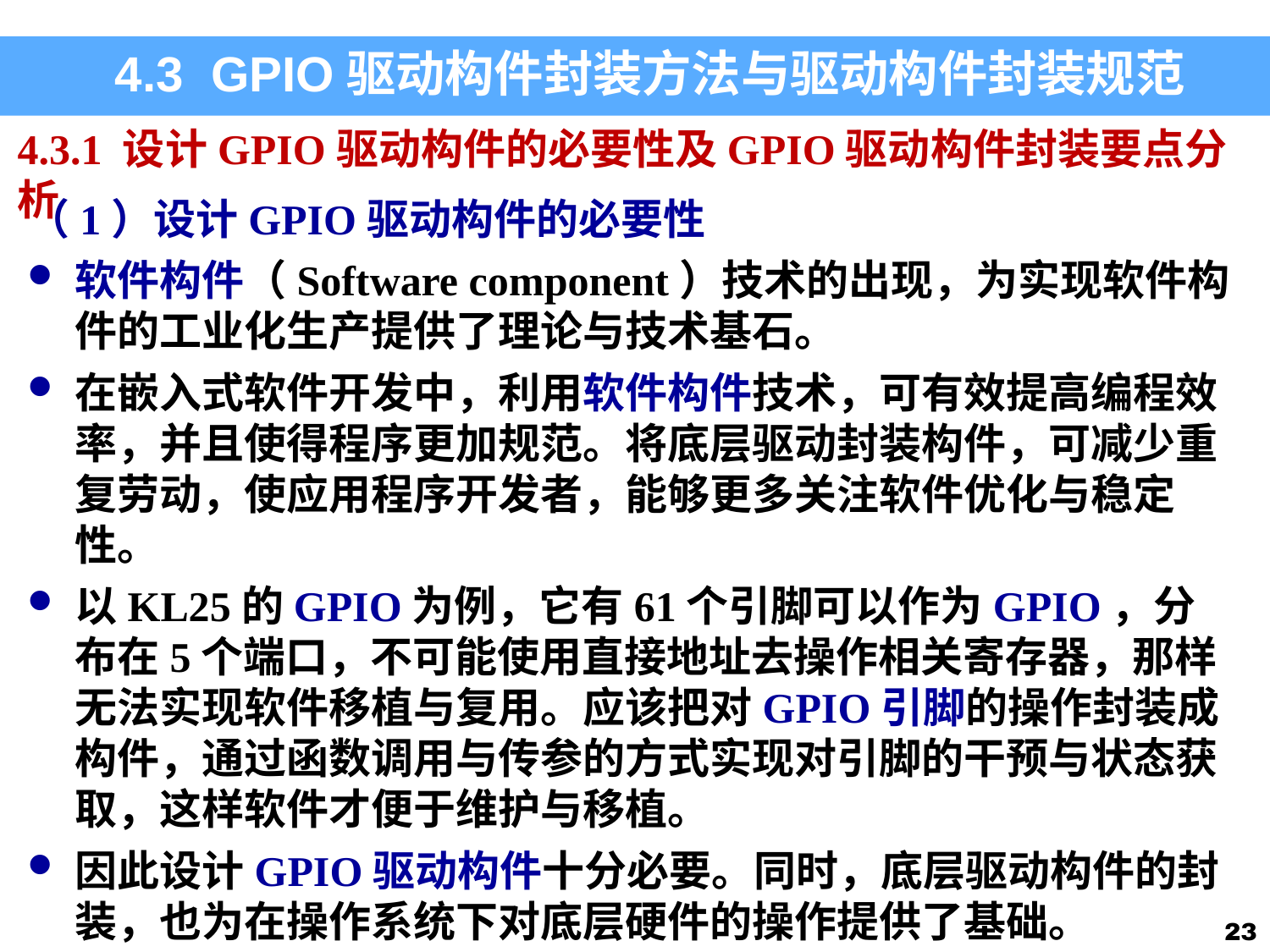

4.3  GPIO驱动构件封装方法与驱动构件封装规范
4.3.1 设计GPIO驱动构件的必要性及GPIO驱动构件封装要点分析
（1）设计GPIO驱动构件的必要性
软件构件（Software component）技术的出现，为实现软件构件的工业化生产提供了理论与技术基石。
在嵌入式软件开发中，利用软件构件技术，可有效提高编程效率，并且使得程序更加规范。将底层驱动封装构件，可减少重复劳动，使应用程序开发者，能够更多关注软件优化与稳定性。
以KL25的GPIO为例，它有61个引脚可以作为GPIO，分布在5个端口，不可能使用直接地址去操作相关寄存器，那样无法实现软件移植与复用。应该把对GPIO引脚的操作封装成构件，通过函数调用与传参的方式实现对引脚的干预与状态获取，这样软件才便于维护与移植。
因此设计GPIO驱动构件十分必要。同时，底层驱动构件的封装，也为在操作系统下对底层硬件的操作提供了基础。
23